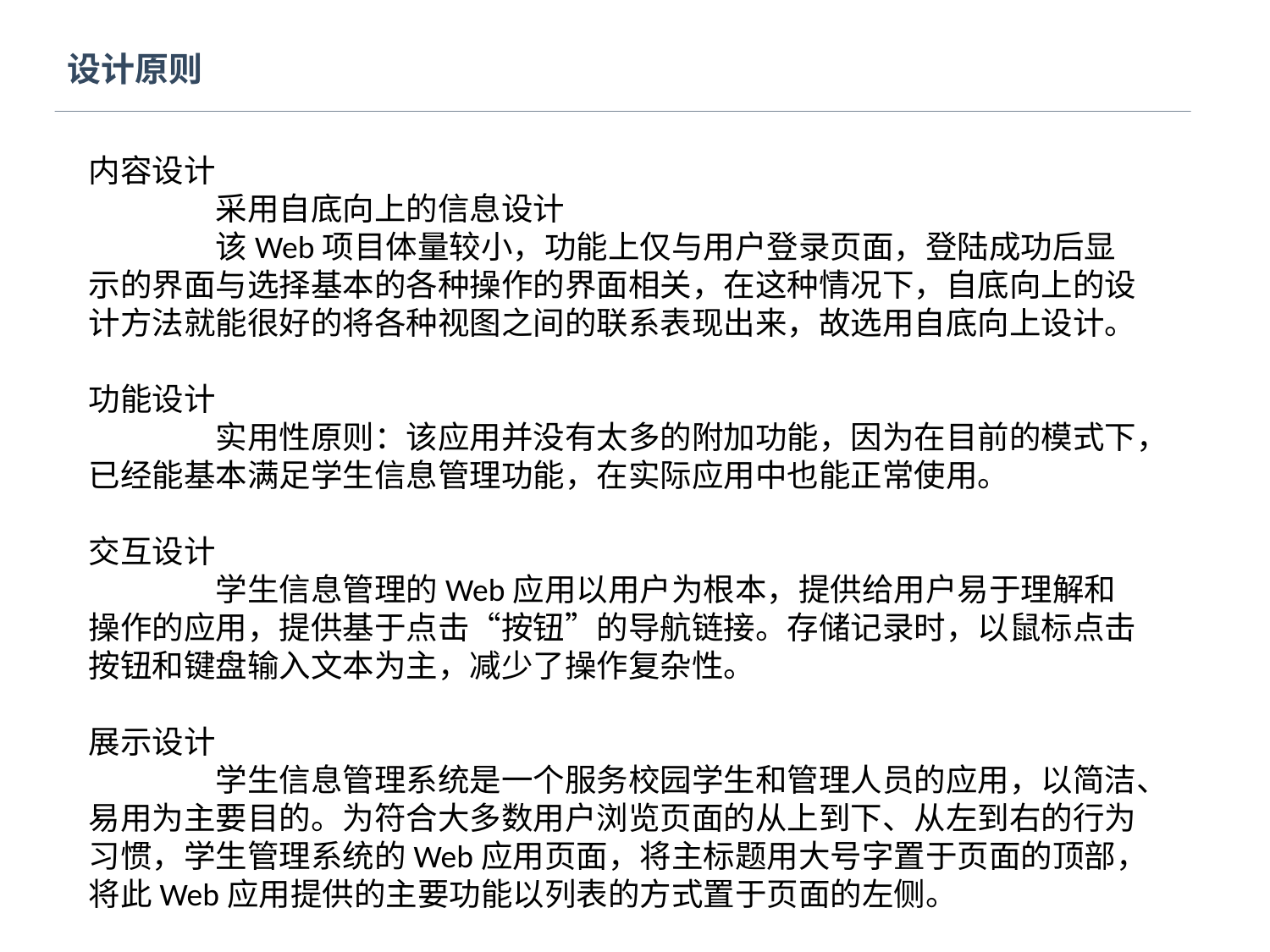

设计原则

内容设计
	采用自底向上的信息设计
	该Web项目体量较小，功能上仅与用户登录页面，登陆成功后显示的界面与选择基本的各种操作的界面相关，在这种情况下，自底向上的设计方法就能很好的将各种视图之间的联系表现出来，故选用自底向上设计。

功能设计
	实用性原则：该应用并没有太多的附加功能，因为在目前的模式下，已经能基本满足学生信息管理功能，在实际应用中也能正常使用。

交互设计
	学生信息管理的Web应用以用户为根本，提供给用户易于理解和操作的应用，提供基于点击“按钮”的导航链接。存储记录时，以鼠标点击按钮和键盘输入文本为主，减少了操作复杂性。

展示设计
	学生信息管理系统是一个服务校园学生和管理人员的应用，以简洁、易用为主要目的。为符合大多数用户浏览页面的从上到下、从左到右的行为习惯，学生管理系统的Web应用页面，将主标题用大号字置于页面的顶部，将此Web应用提供的主要功能以列表的方式置于页面的左侧。